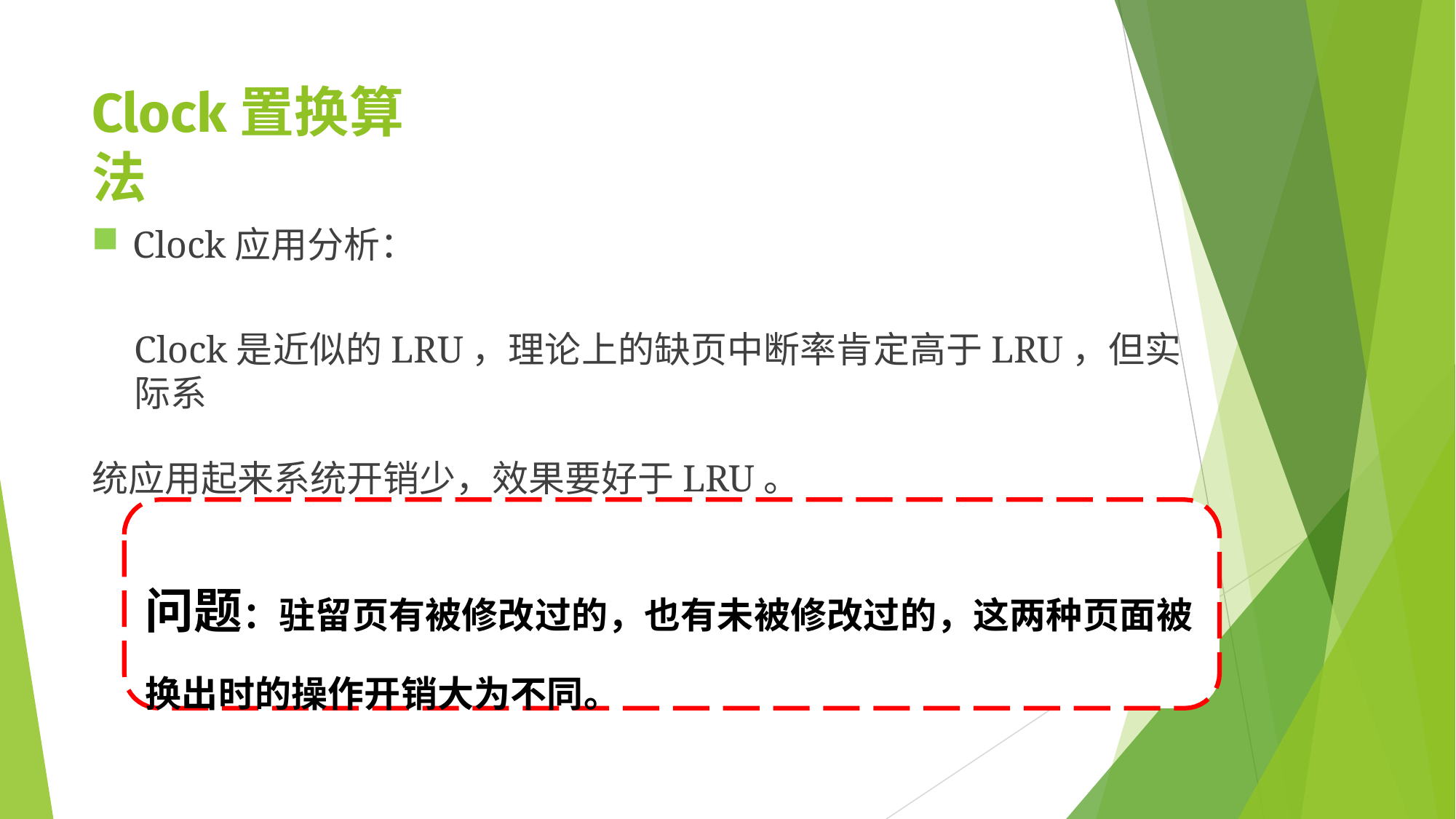

# Clock置换算法
Clock应用分析：

Clock是近似的LRU，理论上的缺页中断率肯定高于LRU，但实际系

统应用起来系统开销少，效果要好于LRU。

问题：驻留页有被修改过的，也有未被修改过的，这两种页面被

换出时的操作开销大为不同。